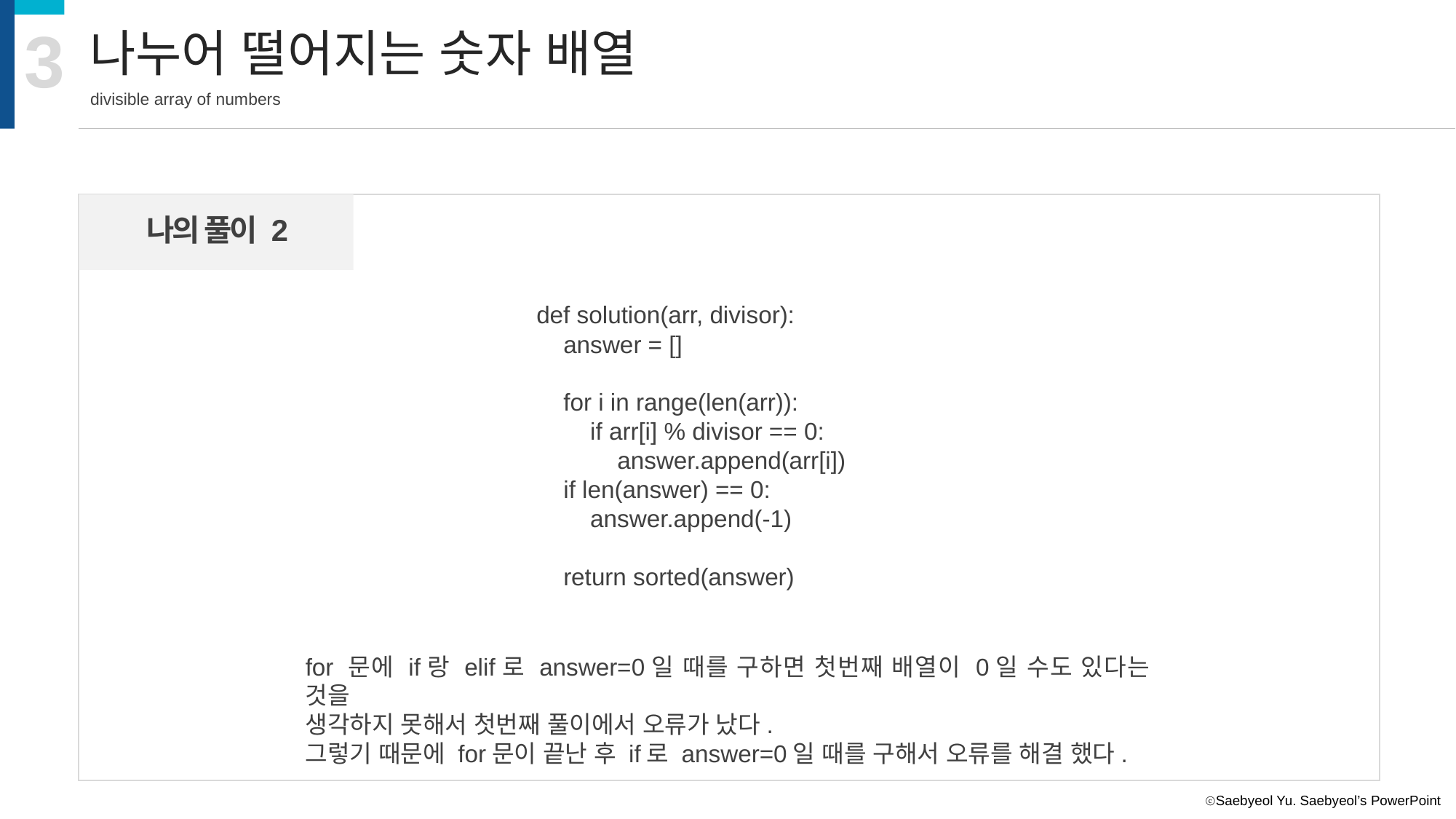

3
나누어 떨어지는 숫자 배열
divisible array of numbers

나의 풀이 2
def solution(arr, divisor):
    answer = []

    for i in range(len(arr)):
        if arr[i] % divisor == 0:
            answer.append(arr[i])
    if len(answer) == 0:
        answer.append(-1)

    return sorted(answer)
for 문에 if랑 elif로 answer=0일 때를 구하면 첫번째 배열이 0일 수도 있다는 것을
생각하지 못해서 첫번째 풀이에서 오류가 났다.
그렇기 때문에 for문이 끝난 후 if로 answer=0일 때를 구해서 오류를 해결 했다.